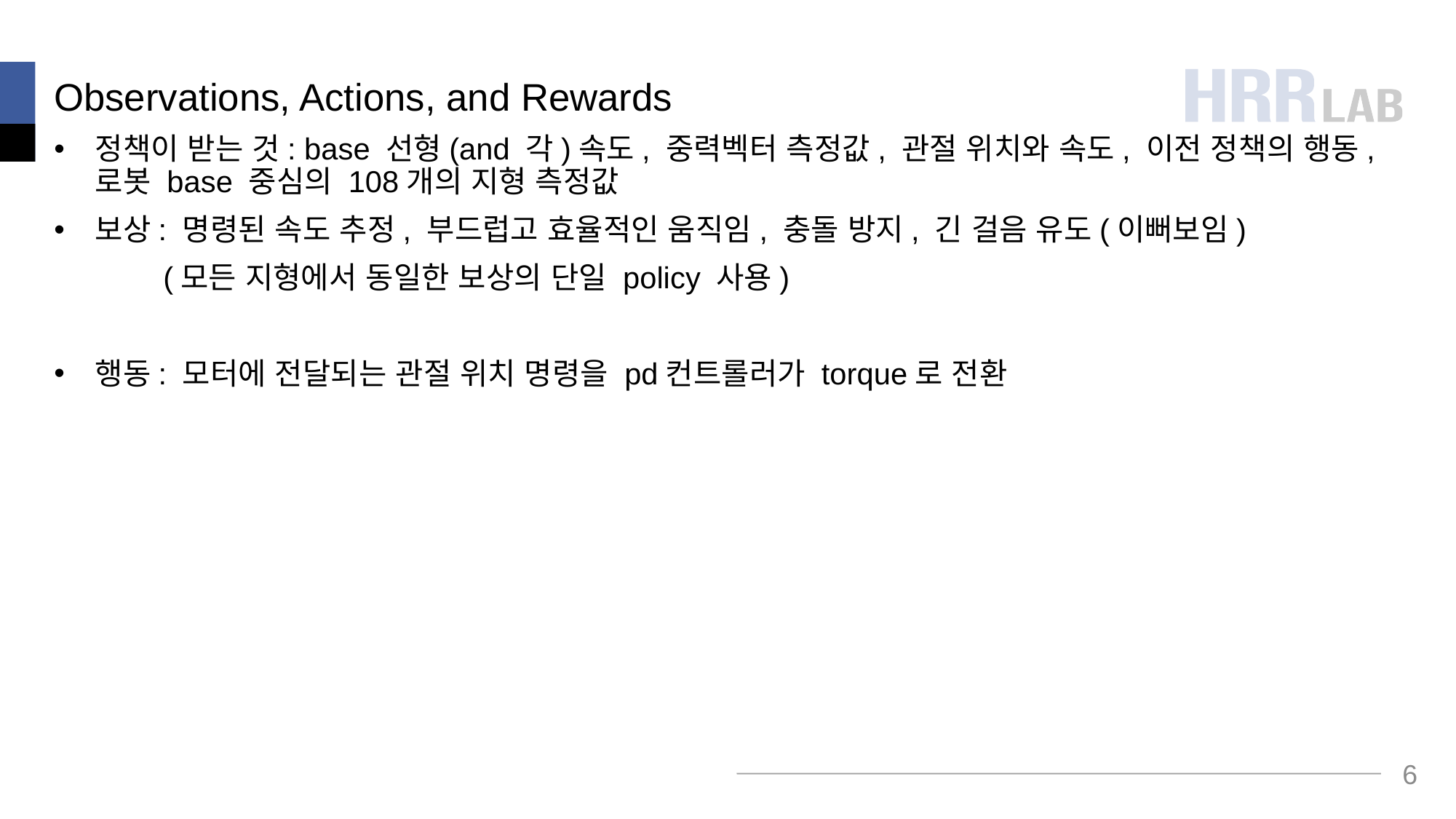

# Observations, Actions, and Rewards
정책이 받는 것: base 선형(and 각)속도, 중력벡터 측정값, 관절 위치와 속도, 이전 정책의 행동, 로봇 base 중심의 108개의 지형 측정값
보상: 명령된 속도 추정, 부드럽고 효율적인 움직임, 충돌 방지, 긴 걸음 유도(이뻐보임)
	(모든 지형에서 동일한 보상의 단일 policy 사용)

행동: 모터에 전달되는 관절 위치 명령을 pd컨트롤러가 torque로 전환

6